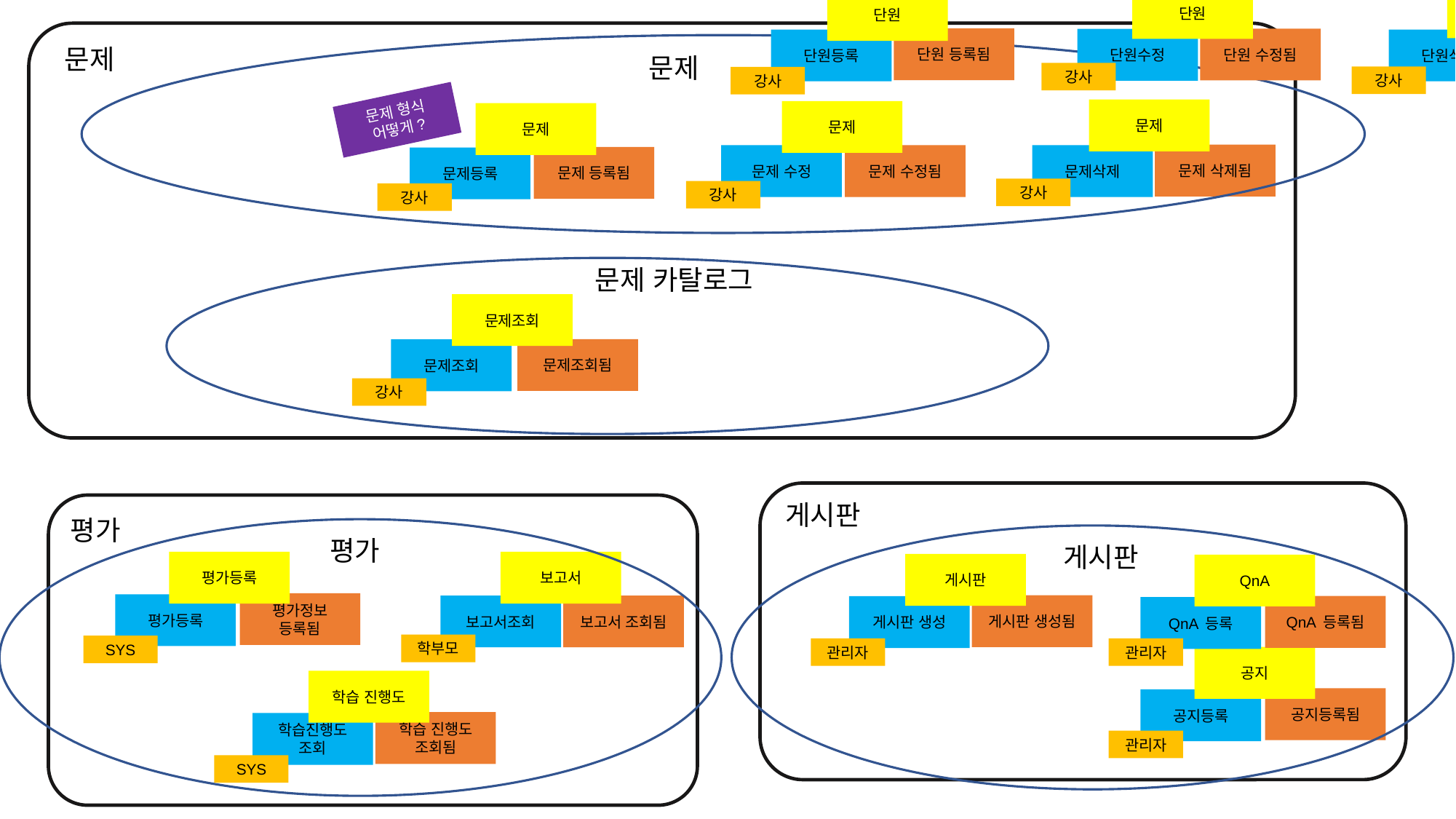

단원
단원 삭제됨
단원삭제
강사
단원
단원 수정됨
단원수정
강사
단원
단원 등록됨
단원등록
강사

문제
문제
문제 형식
어떻게?
문제 등록됨
문제등록
강사
문제
문제
문제 삭제됨
문제삭제
강사
문제
문제 수정
문제 수정됨
강사

문제 카탈로그
문제조회
문제조회됨
문제조회
강사

게시판

평가

평가
게시판
평가등록
평가정보
등록됨
평가등록
SYS
보고서
보고서조회
보고서 조회됨
학부모
게시판
게시판 생성됨
게시판 생성
관리자
QnA
QnA 등록됨
QnA 등록
관리자
공지
공지등록됨
공지등록
관리자
학습 진행도
학습 진행도 조회됨
학습진행도
조회
SYS